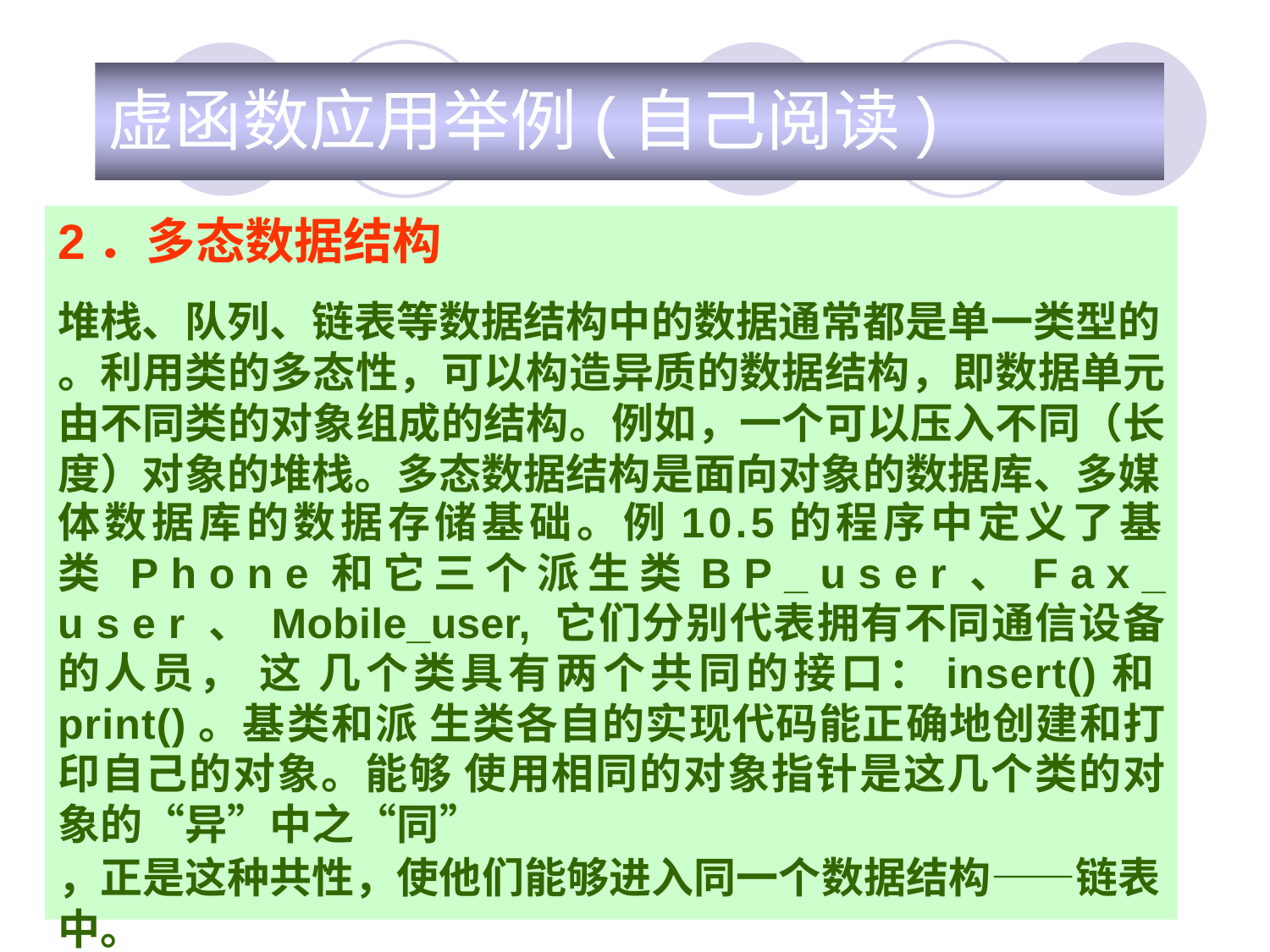

# 虚函数应用举例(自己阅读)
2．多态数据结构
堆栈、队列、链表等数据结构中的数据通常都是单一类型的
。利用类的多态性，可以构造异质的数据结构，即数据单元 由不同类的对象组成的结构。例如，一个可以压入不同（长 度）对象的堆栈。多态数据结构是面向对象的数据库、多媒
体数据库的数据存储基础。例10.5的程序中定义了基类  P h o n e 和它三个派生类B P _ u s e r 、 F a x _ u s e r 、 Mobile_user, 它们分别代表拥有不同通信设备的人员， 这 几个类具有两个共同的接口：insert()和print()。基类和派 生类各自的实现代码能正确地创建和打印自己的对象。能够 使用相同的对象指针是这几个类的对象的“异”中之“同”
，正是这种共性，使他们能够进入同一个数据结构——链表 中。